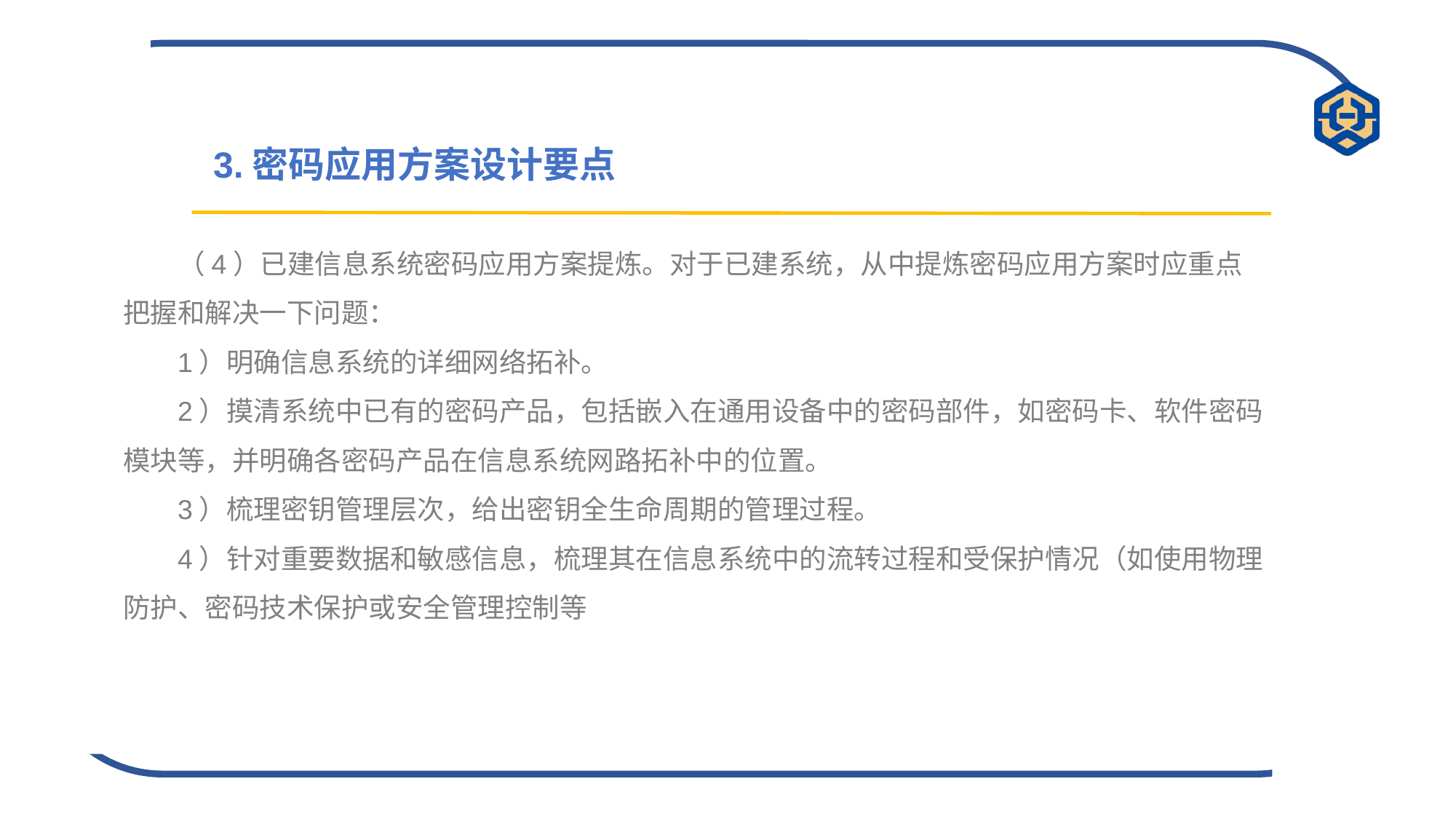

3.密码应用方案设计要点
（4）已建信息系统密码应用方案提炼。对于已建系统，从中提炼密码应用方案时应重点把握和解决一下问题：
1）明确信息系统的详细网络拓补。
2）摸清系统中已有的密码产品，包括嵌入在通用设备中的密码部件，如密码卡、软件密码模块等，并明确各密码产品在信息系统网路拓补中的位置。
3）梳理密钥管理层次，给出密钥全生命周期的管理过程。
4）针对重要数据和敏感信息，梳理其在信息系统中的流转过程和受保护情况（如使用物理防护、密码技术保护或安全管理控制等